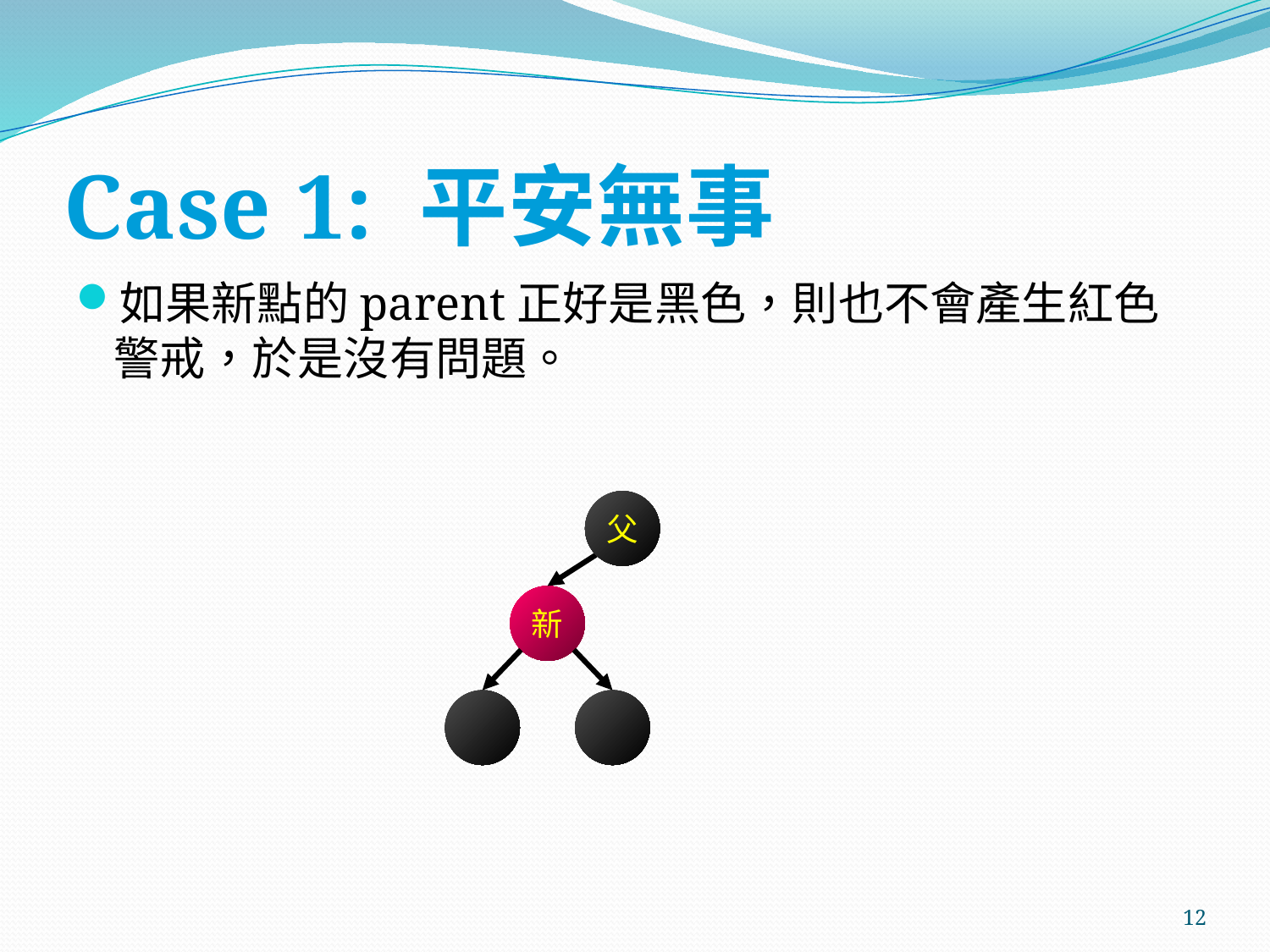

# Case 1: 平安無事
如果新點的parent正好是黑色，則也不會產生紅色警戒，於是沒有問題。
父
新

12